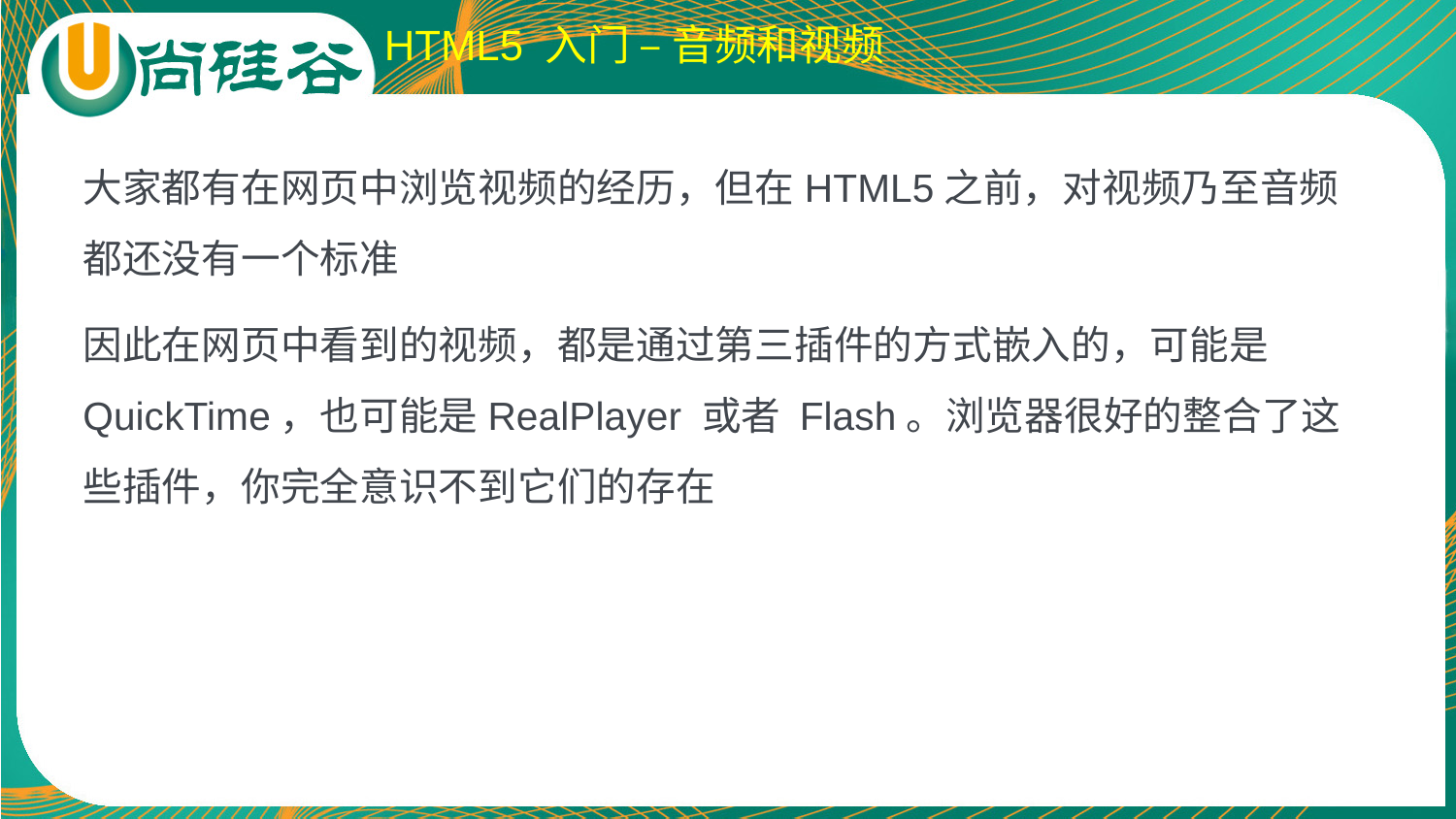

# HTML5 入门 – 音频和视频
大家都有在网页中浏览视频的经历，但在HTML5之前，对视频乃至音频都还没有一个标准
因此在网页中看到的视频，都是通过第三插件的方式嵌入的，可能是QuickTime，也可能是RealPlayer 或者 Flash。浏览器很好的整合了这些插件，你完全意识不到它们的存在